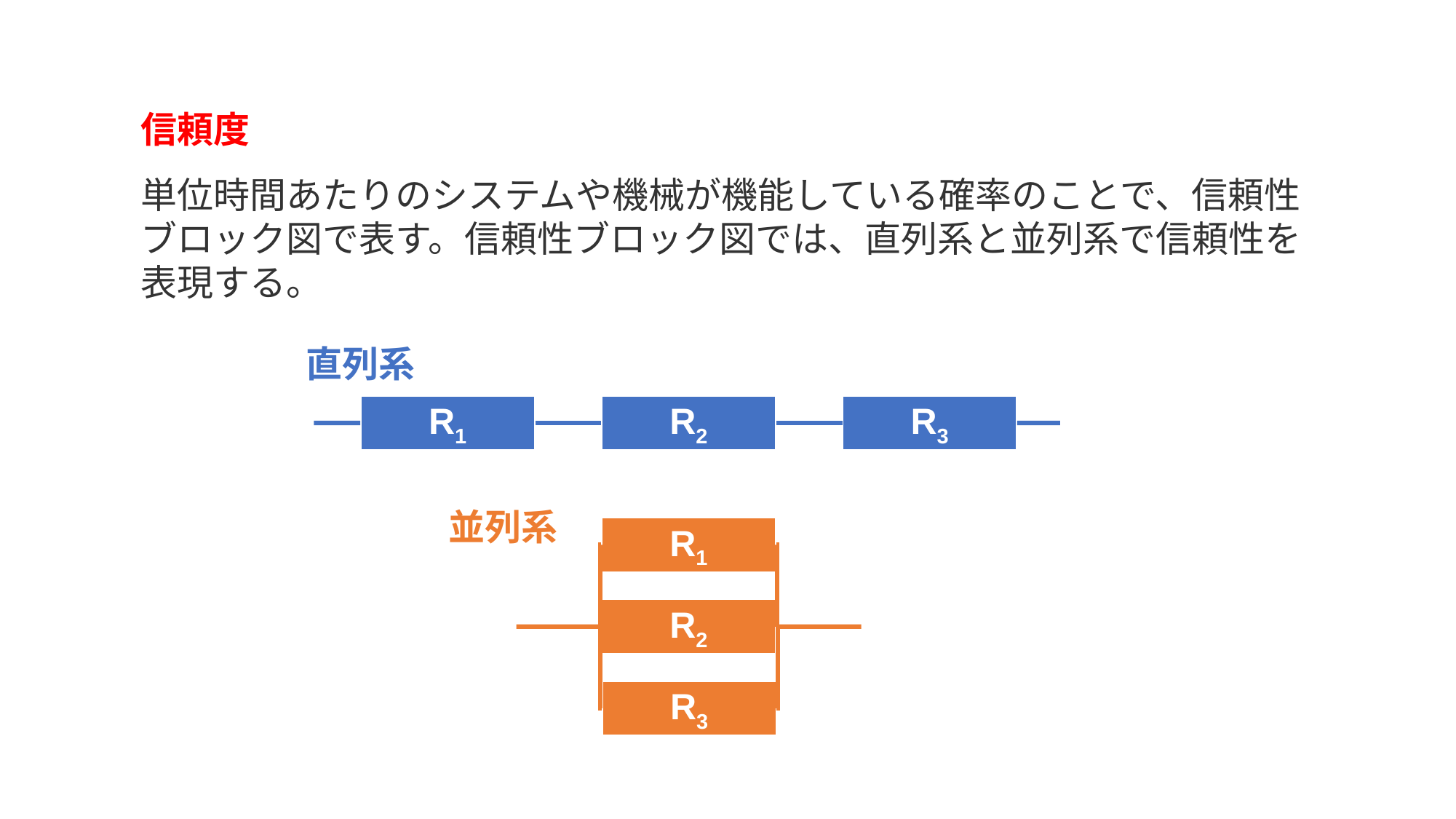

信頼度

単位時間あたりのシステムや機械が機能している確率のことで、信頼性ブロック図で表す。信頼性ブロック図では、直列系と並列系で信頼性を表現する。
直列系
R1
R2
R3
並列系
R1
R2
R3